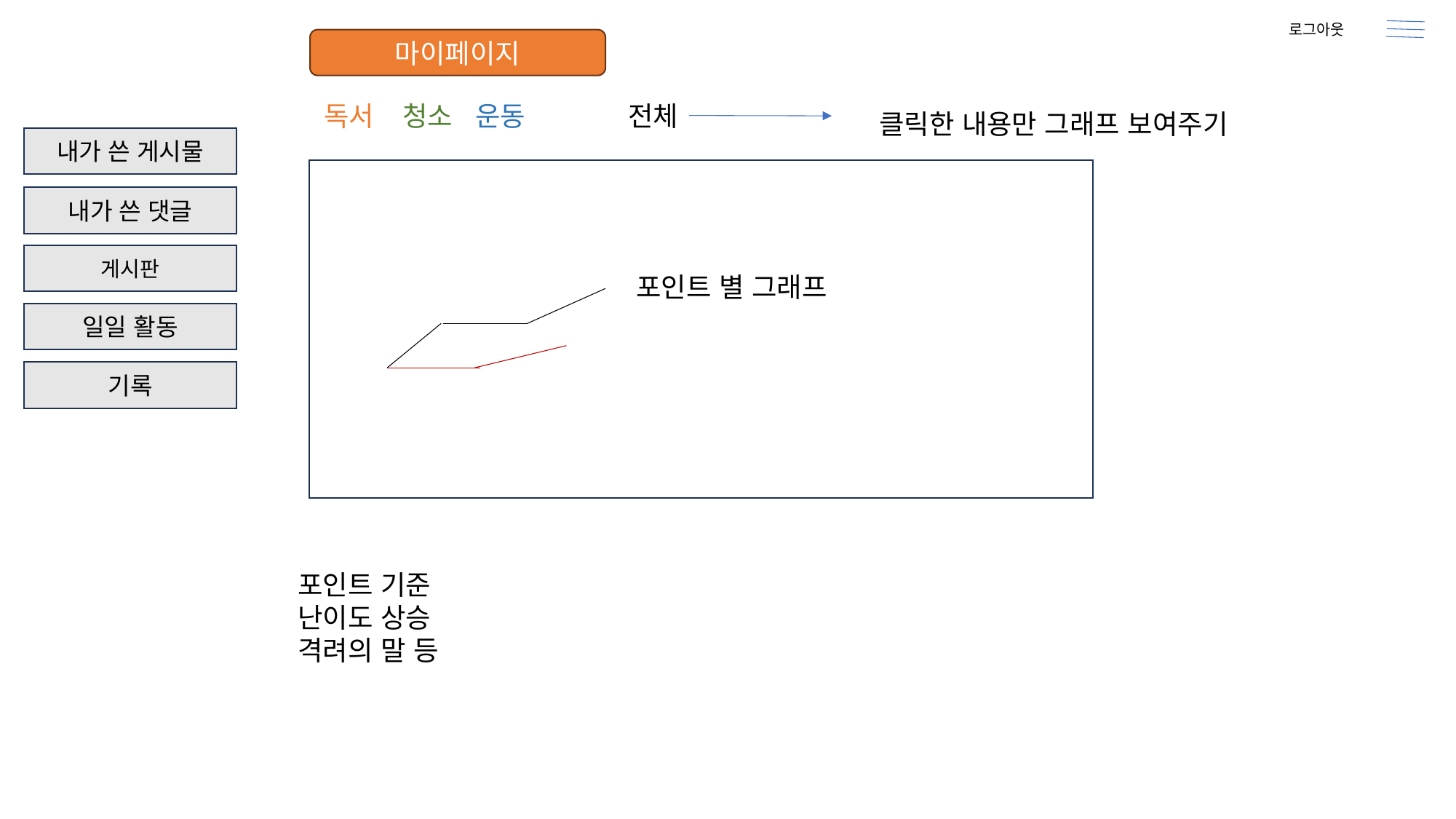

로그아웃
마이페이지
운동
독서
청소
전체
클릭한 내용만 그래프 보여주기
내가 쓴 게시물

내가 쓴 댓글
게시판
포인트 별 그래프
일일 활동
기록
포인트 기준
난이도 상승
격려의 말 등